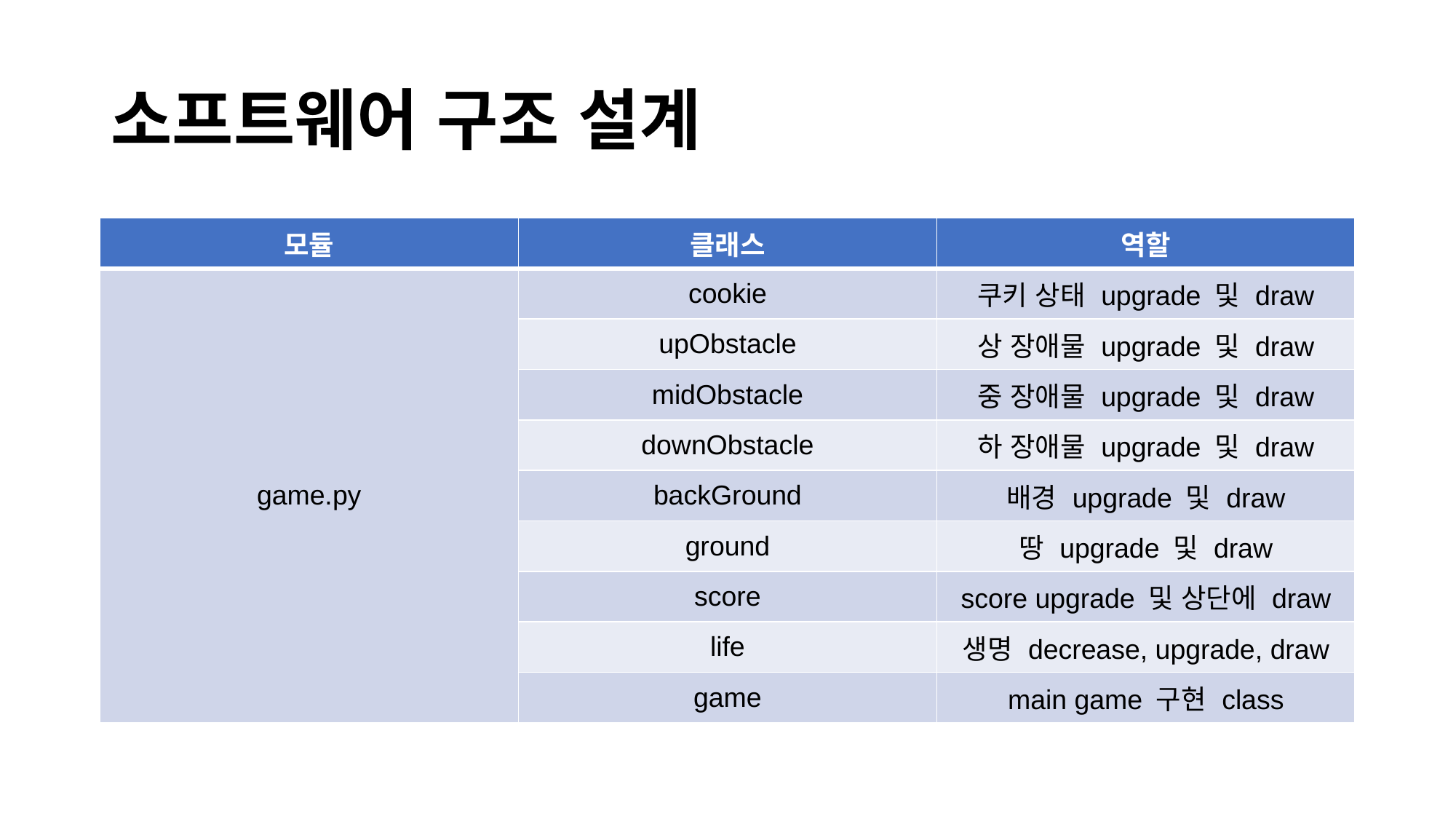

# 소프트웨어 구조 설계
| 모듈 | 클래스 | 역할 |
| --- | --- | --- |
| game.py | cookie | 쿠키 상태 upgrade 및 draw |
|  | upObstacle | 상 장애물 upgrade 및 draw |
|  | midObstacle | 중 장애물 upgrade 및 draw |
|  | downObstacle | 하 장애물 upgrade 및 draw |
|  | backGround | 배경 upgrade 및 draw |
|  | ground | 땅 upgrade 및 draw |
|  | score | score upgrade 및 상단에 draw |
|  | life | 생명 decrease, upgrade, draw |
|  | game | main game 구현 class |